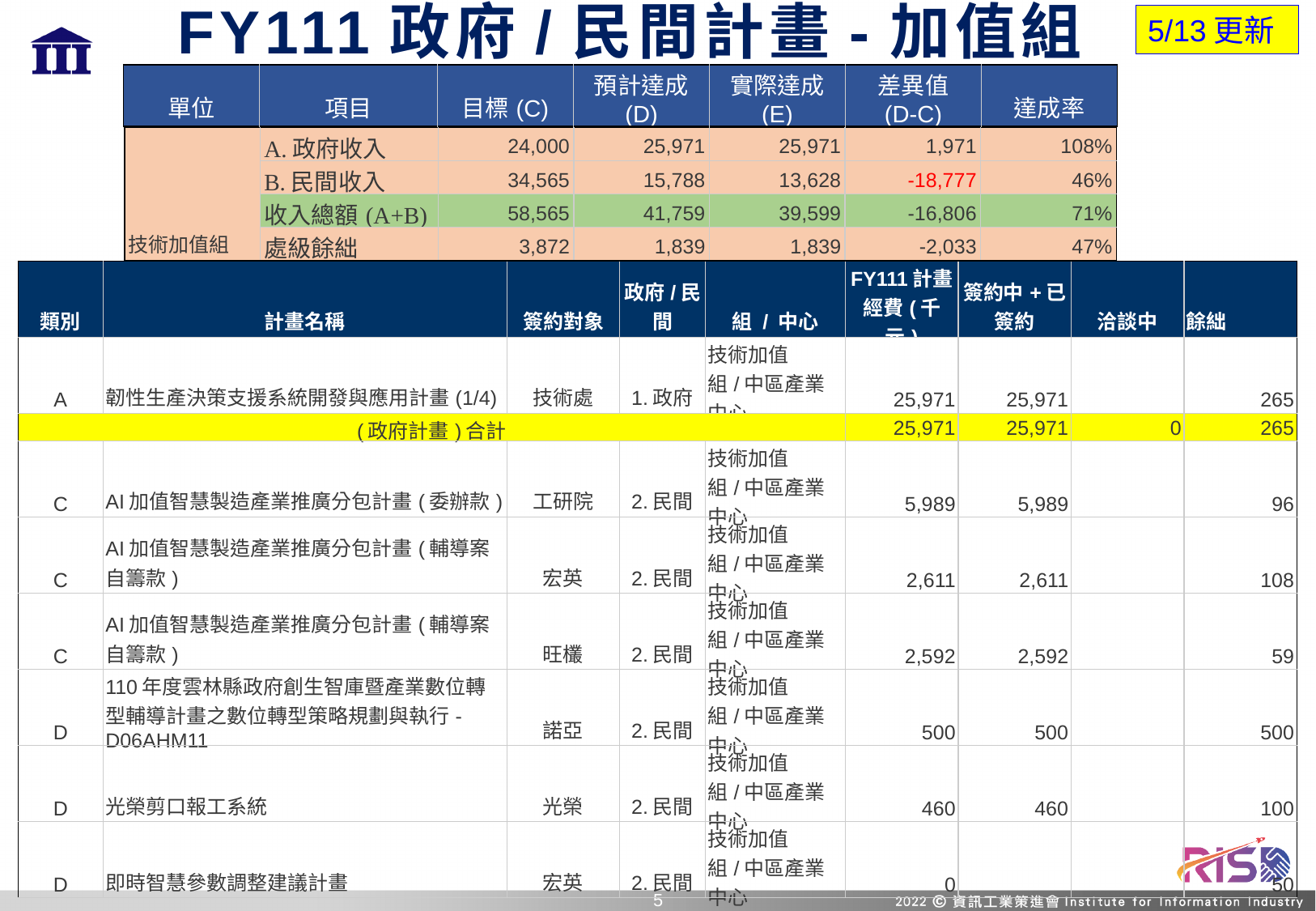

# FY111政府/民間計畫-加值組
5/13更新
| 單位 | 項目 | 目標(C) | 預計達成 (D) | 實際達成 (E) | 差異值 (D-C) | 達成率 |
| --- | --- | --- | --- | --- | --- | --- |
| 技術加值組 | A.政府收入 | 24,000 | 25,971 | 25,971 | 1,971 | 108% |
| --- | --- | --- | --- | --- | --- | --- |
|  | B.民間收入 | 34,565 | 15,788 | 13,628 | -18,777 | 46% |
|  | 收入總額(A+B) | 58,565 | 41,759 | 39,599 | -16,806 | 71% |
|  | 處級餘絀 | 3,872 | 1,839 | 1,839 | -2,033 | 47% |
| 類別 | 計畫名稱 | 簽約對象 | 政府/民間 | 組 / 中心 | FY111計畫經費(千元) | 簽約中+已簽約 | 洽談中 | 餘絀 |
| --- | --- | --- | --- | --- | --- | --- | --- | --- |
| A | 韌性生產決策支援系統開發與應用計畫(1/4) | 技術處 | 1.政府 | 技術加值組/中區產業中心 | 25,971 | 25,971 |  | 265 |
| (政府計畫)合計 |  |  |  |  | 25,971 | 25,971 | 0 | 265 |
| C | AI加值智慧製造產業推廣分包計畫(委辦款) | 工研院 | 2.民間 | 技術加值組/中區產業中心 | 5,989 | 5,989 |  | 96 |
| C | AI加值智慧製造產業推廣分包計畫(輔導案自籌款) | 宏英 | 2.民間 | 技術加值組/中區產業中心 | 2,611 | 2,611 |  | 108 |
| C | AI加值智慧製造產業推廣分包計畫(輔導案自籌款) | 旺欉 | 2.民間 | 技術加值組/中區產業中心 | 2,592 | 2,592 |  | 59 |
| D | 110年度雲林縣政府創生智庫暨產業數位轉型輔導計畫之數位轉型策略規劃與執行-D06AHM11 | 諾亞 | 2.民間 | 技術加值組/中區產業中心 | 500 | 500 |  | 500 |
| D | 光榮剪口報工系統 | 光榮 | 2.民間 | 技術加值組/中區產業中心 | 460 | 460 |  | 100 |
| D | 即時智慧參數調整建議計畫 | 宏英 | 2.民間 | 技術加值組/中區產業中心 | 0 |  |  | 50 |
5